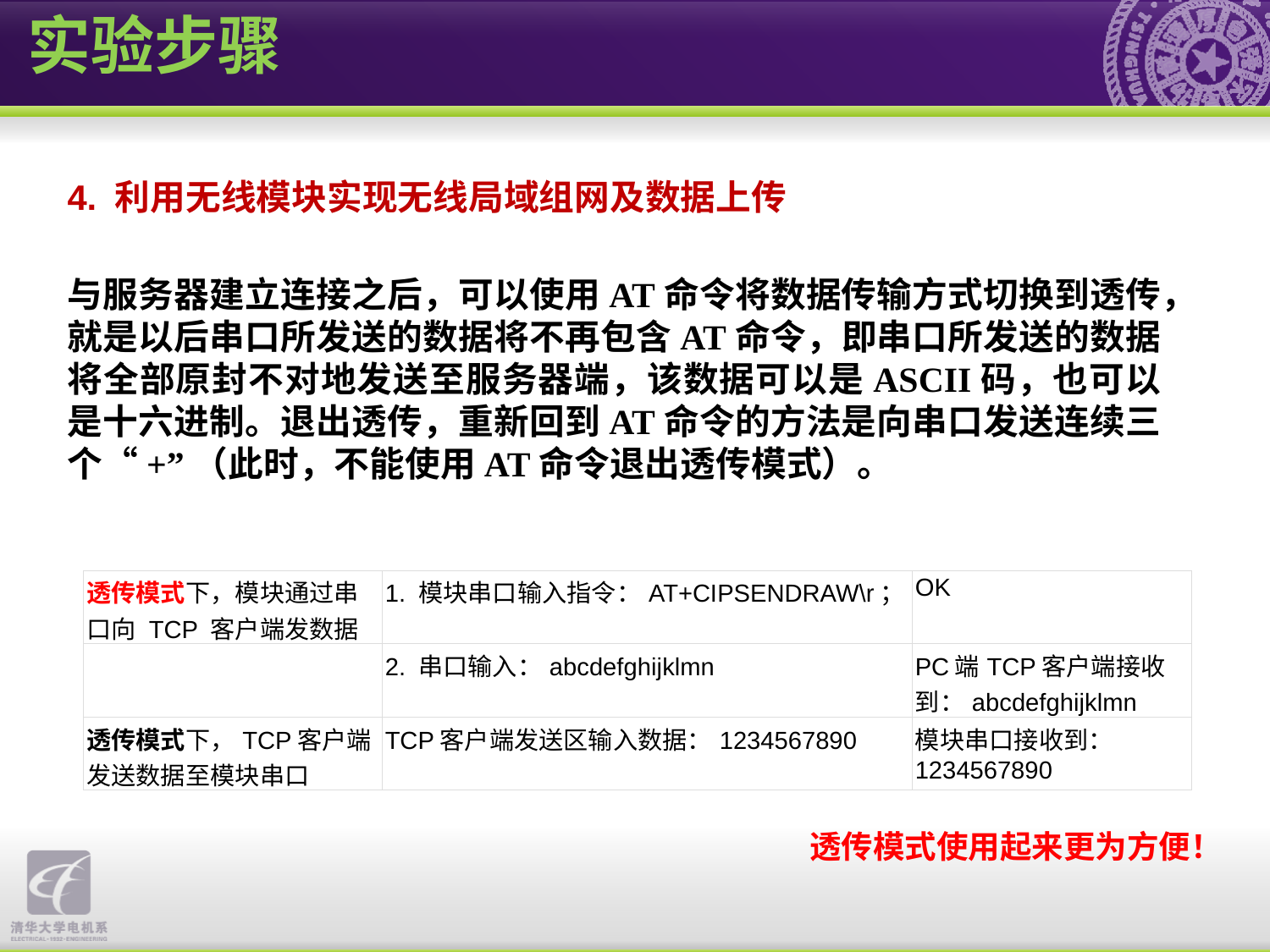

实验步骤
4. 利用无线模块实现无线局域组网及数据上传

与服务器建立连接之后，可以使用AT命令将数据传输方式切换到透传，就是以后串口所发送的数据将不再包含AT命令，即串口所发送的数据将全部原封不对地发送至服务器端，该数据可以是ASCII码，也可以是十六进制。退出透传，重新回到AT命令的方法是向串口发送连续三个“+”（此时，不能使用AT命令退出透传模式）。
| 透传模式下，模块通过串口向 TCP 客户端发数据 | 1. 模块串口输入指令：AT+CIPSENDRAW\r； | OK |
| --- | --- | --- |
|  | 2. 串口输入：abcdefghijklmn | PC端TCP客户端接收到：abcdefghijklmn |
| 透传模式下，TCP客户端发送数据至模块串口 | TCP客户端发送区输入数据：1234567890 | 模块串口接收到：1234567890 |
透传模式使用起来更为方便！